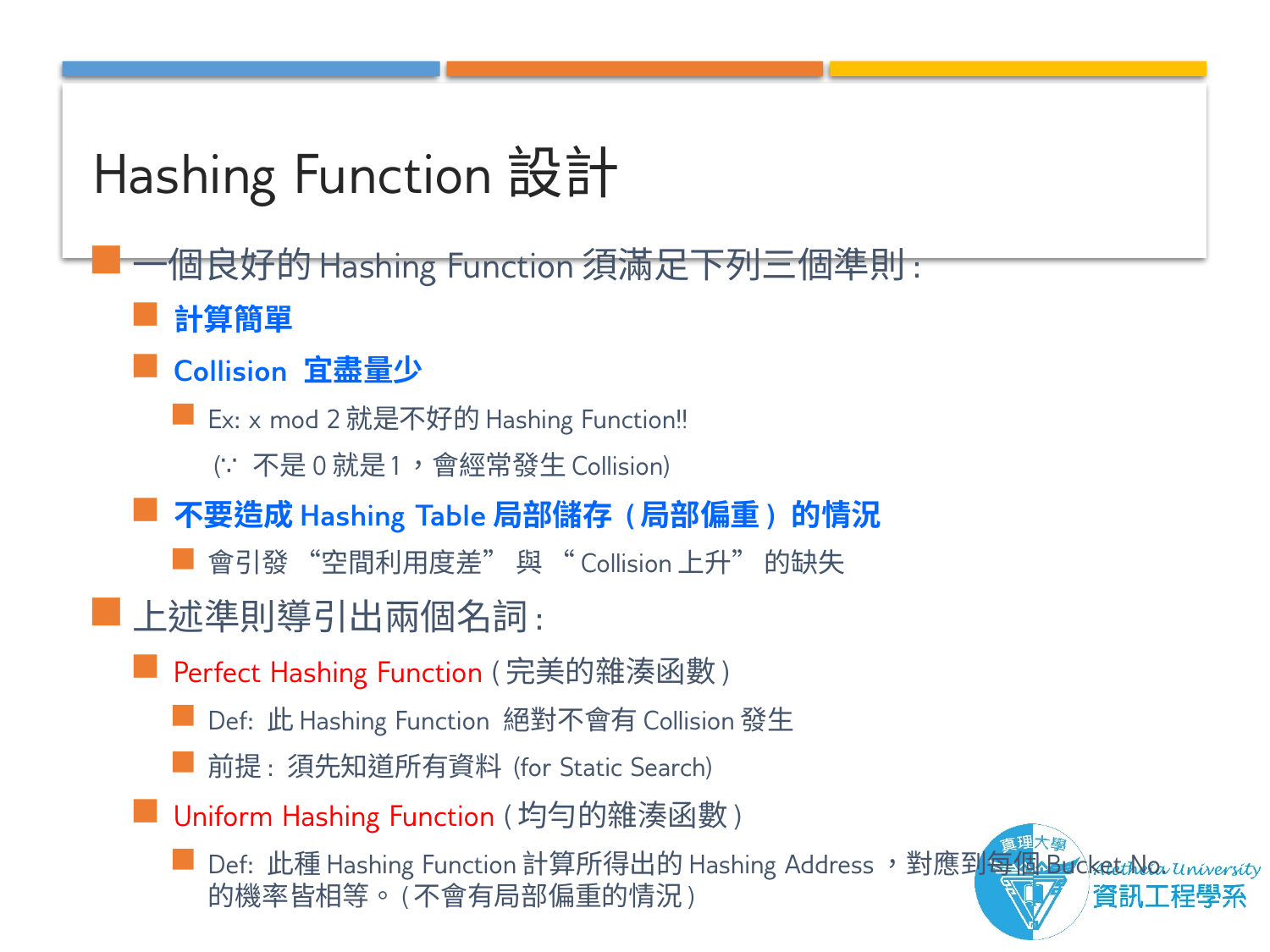

# Hashing Function設計
一個良好的Hashing Function須滿足下列三個準則:
計算簡單
Collision 宜盡量少
Ex: x mod 2就是不好的Hashing Function!!
     (∵不是0就是1，會經常發生Collision)
不要造成Hashing Table局部儲存 (局部偏重) 的情況
會引發 “空間利用度差” 與 “Collision上升” 的缺失
上述準則導引出兩個名詞:
Perfect Hashing Function (完美的雜湊函數)
Def: 此Hashing Function 絕對不會有Collision發生
前提: 須先知道所有資料 (for Static Search)
Uniform Hashing Function (均勻的雜湊函數)
Def: 此種Hashing Function計算所得出的Hashing Address，對應到每個Bucket No.的機率皆相等。(不會有局部偏重的情況)